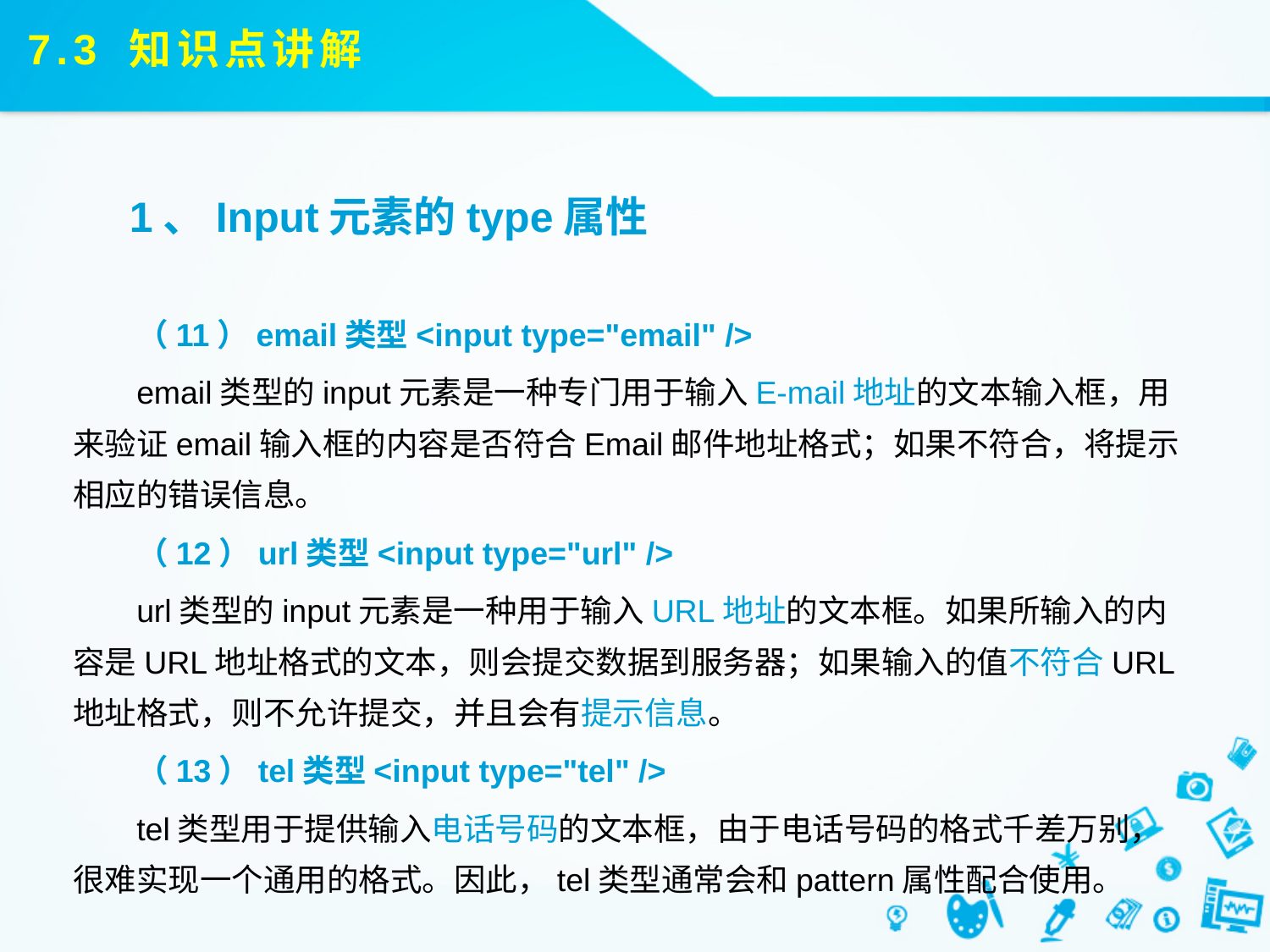

# 7.3 知识点讲解
1、Input元素的type属性
（11）email类型<input type="email" />
email类型的input元素是一种专门用于输入E-mail地址的文本输入框，用来验证email输入框的内容是否符合Email邮件地址格式；如果不符合，将提示相应的错误信息。
（12）url类型<input type="url" />
url类型的input元素是一种用于输入URL地址的文本框。如果所输入的内容是URL地址格式的文本，则会提交数据到服务器；如果输入的值不符合URL地址格式，则不允许提交，并且会有提示信息。
（13）tel类型<input type="tel" />
tel类型用于提供输入电话号码的文本框，由于电话号码的格式千差万别，很难实现一个通用的格式。因此，tel类型通常会和pattern属性配合使用。